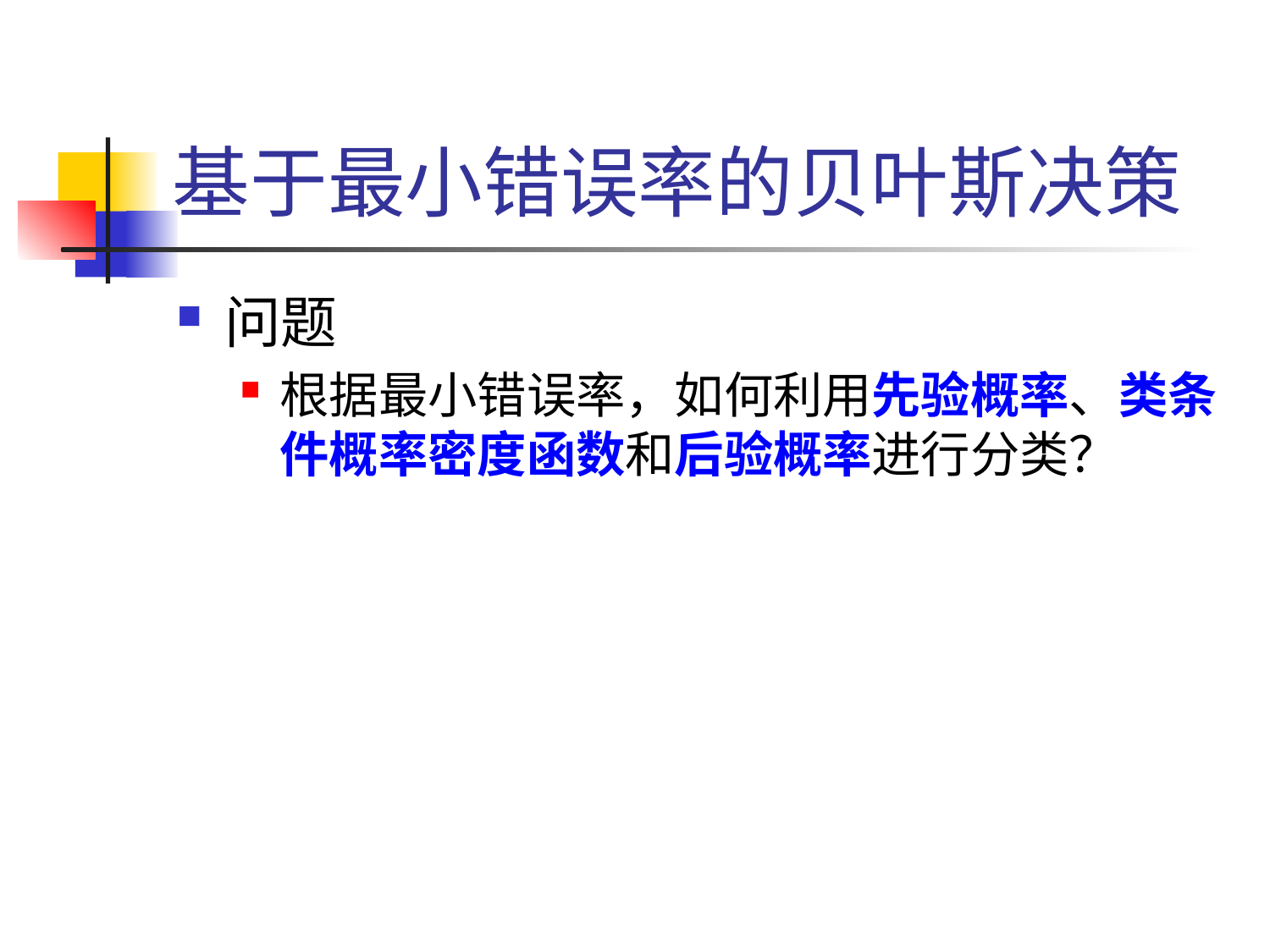

# 基于最小错误率的贝叶斯决策
问题
根据最小错误率，如何利用先验概率、类条件概率密度函数和后验概率进行分类？